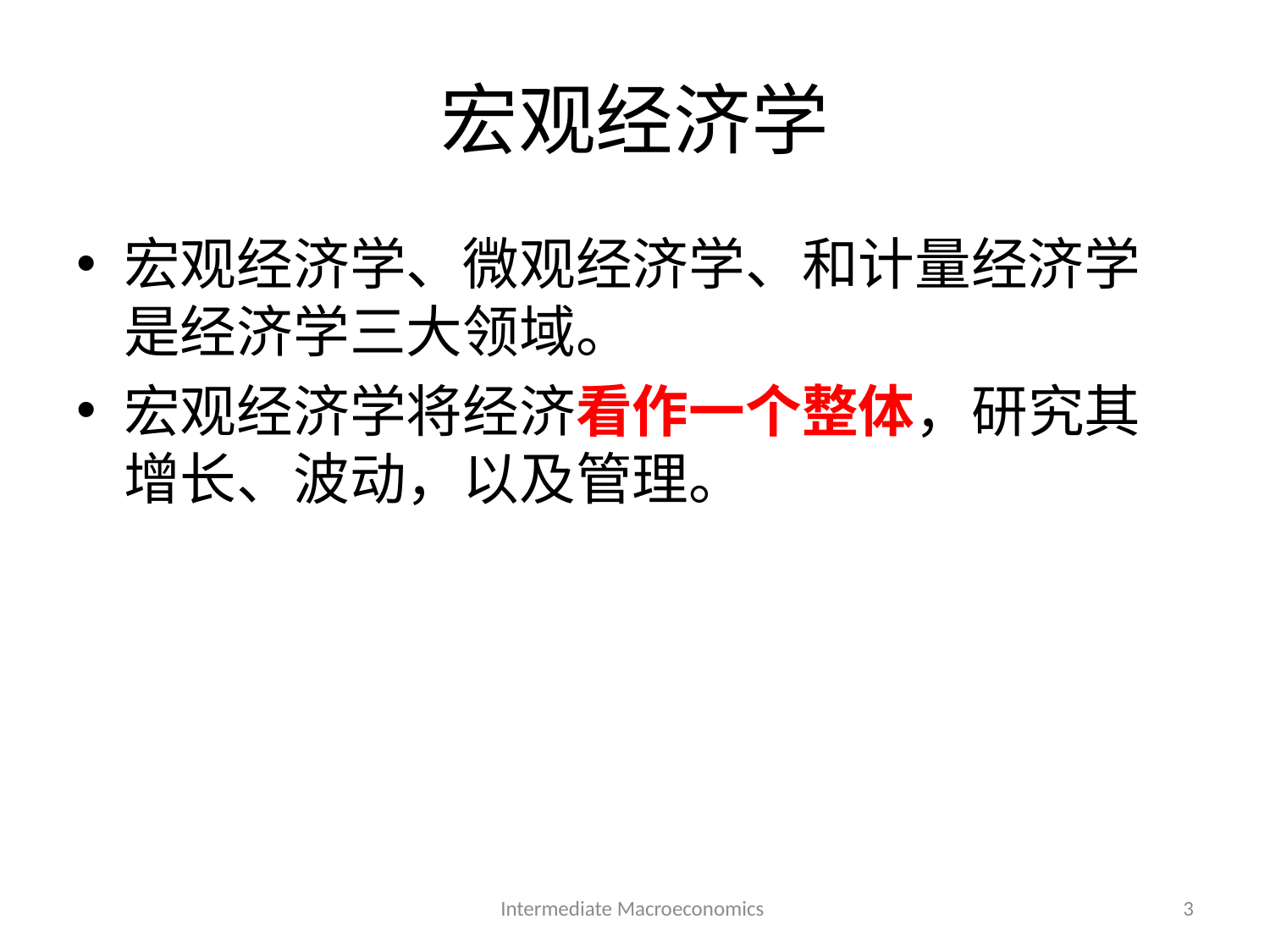

# 宏观经济学
宏观经济学、微观经济学、和计量经济学是经济学三大领域。
宏观经济学将经济看作一个整体，研究其增长、波动，以及管理。

Intermediate Macroeconomics
3